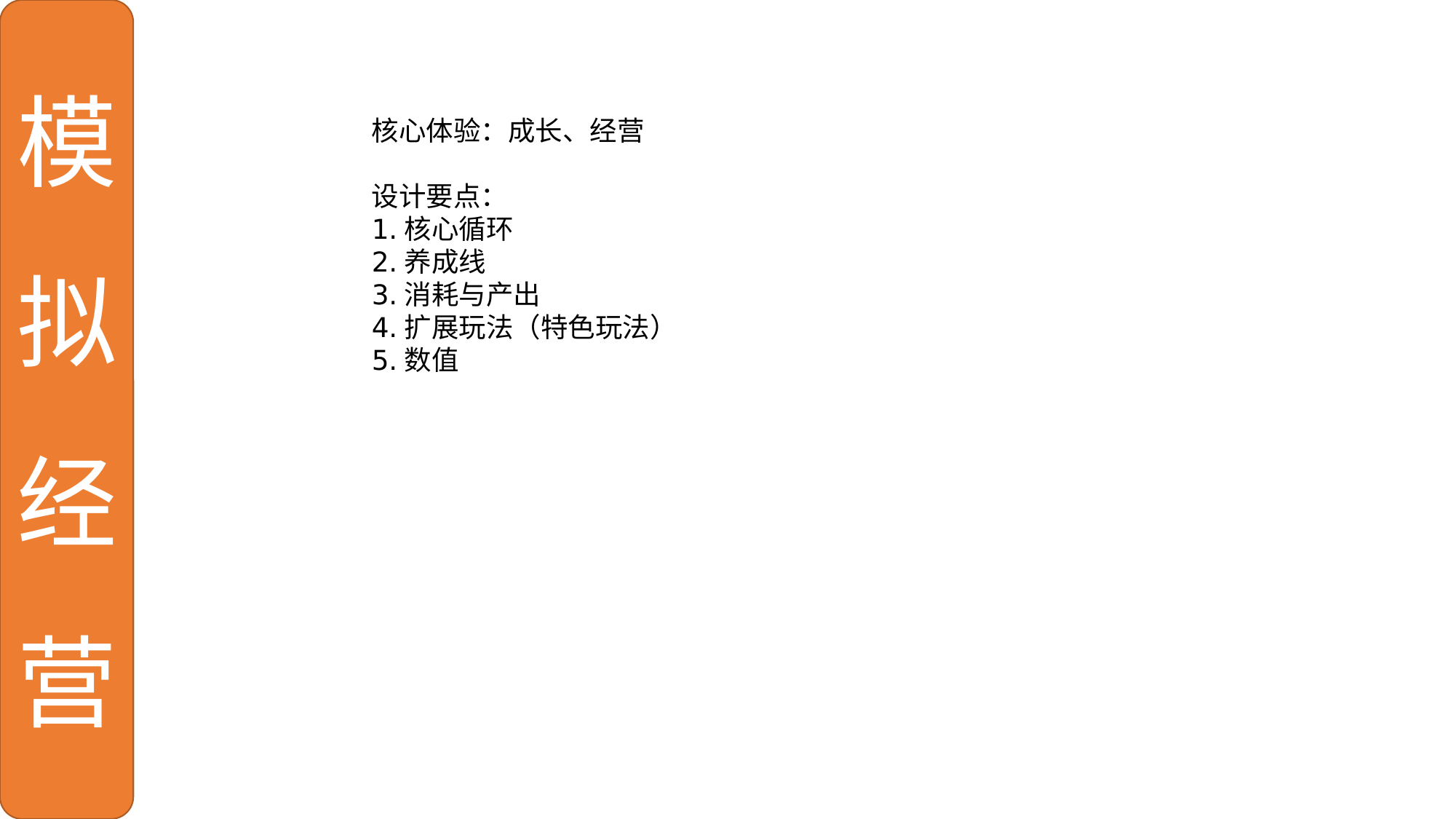

模拟经营

核心体验：成长、经营

设计要点：
1.核心循环
2.养成线
3.消耗与产出
4.扩展玩法（特色玩法）
5.数值